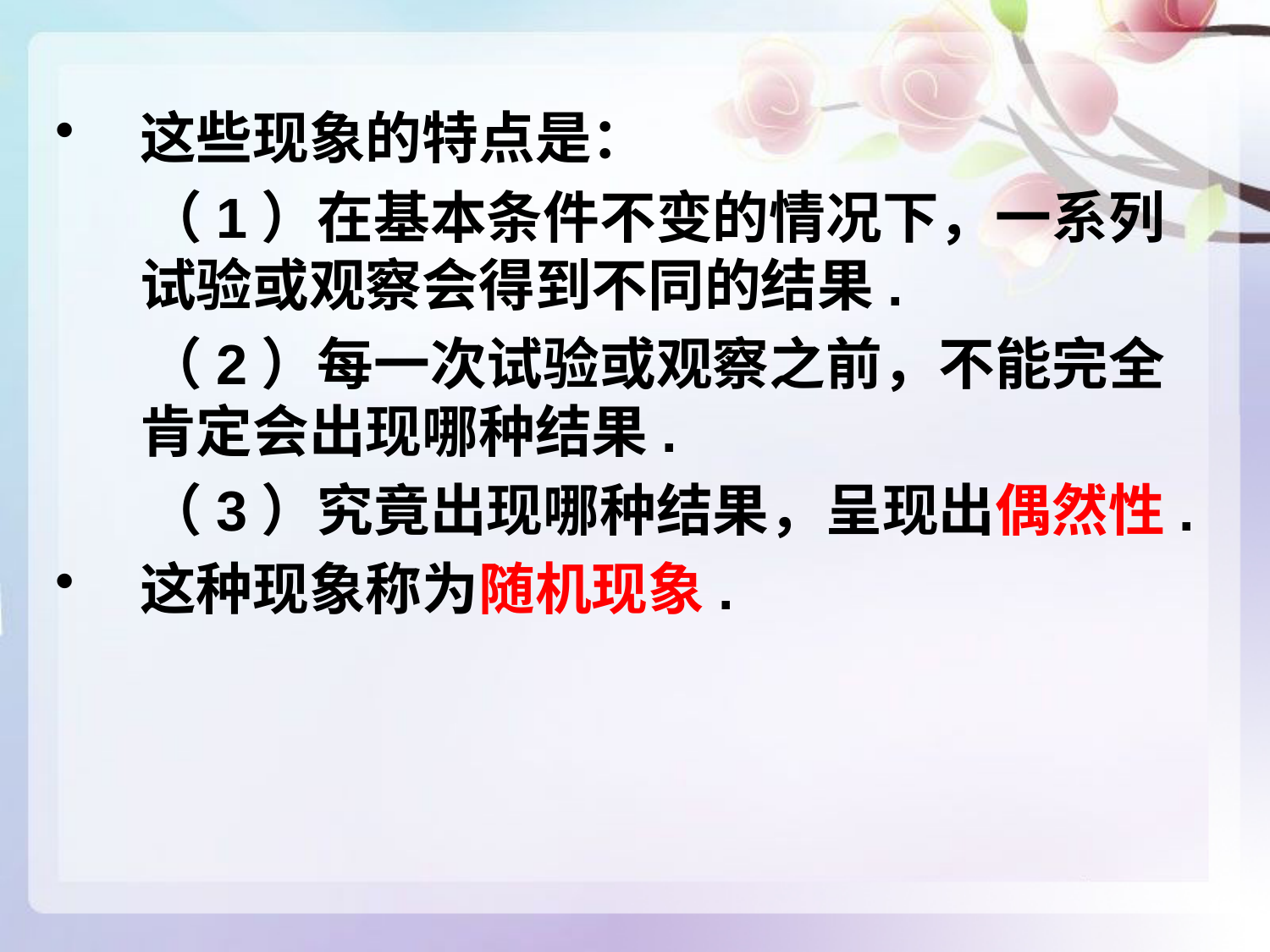

这些现象的特点是：
      （1）在基本条件不变的情况下，一系列试验或观察会得到不同的结果.
      （2）每一次试验或观察之前，不能完全肯定会出现哪种结果.
      （3）究竟出现哪种结果，呈现出偶然性.
这种现象称为随机现象.